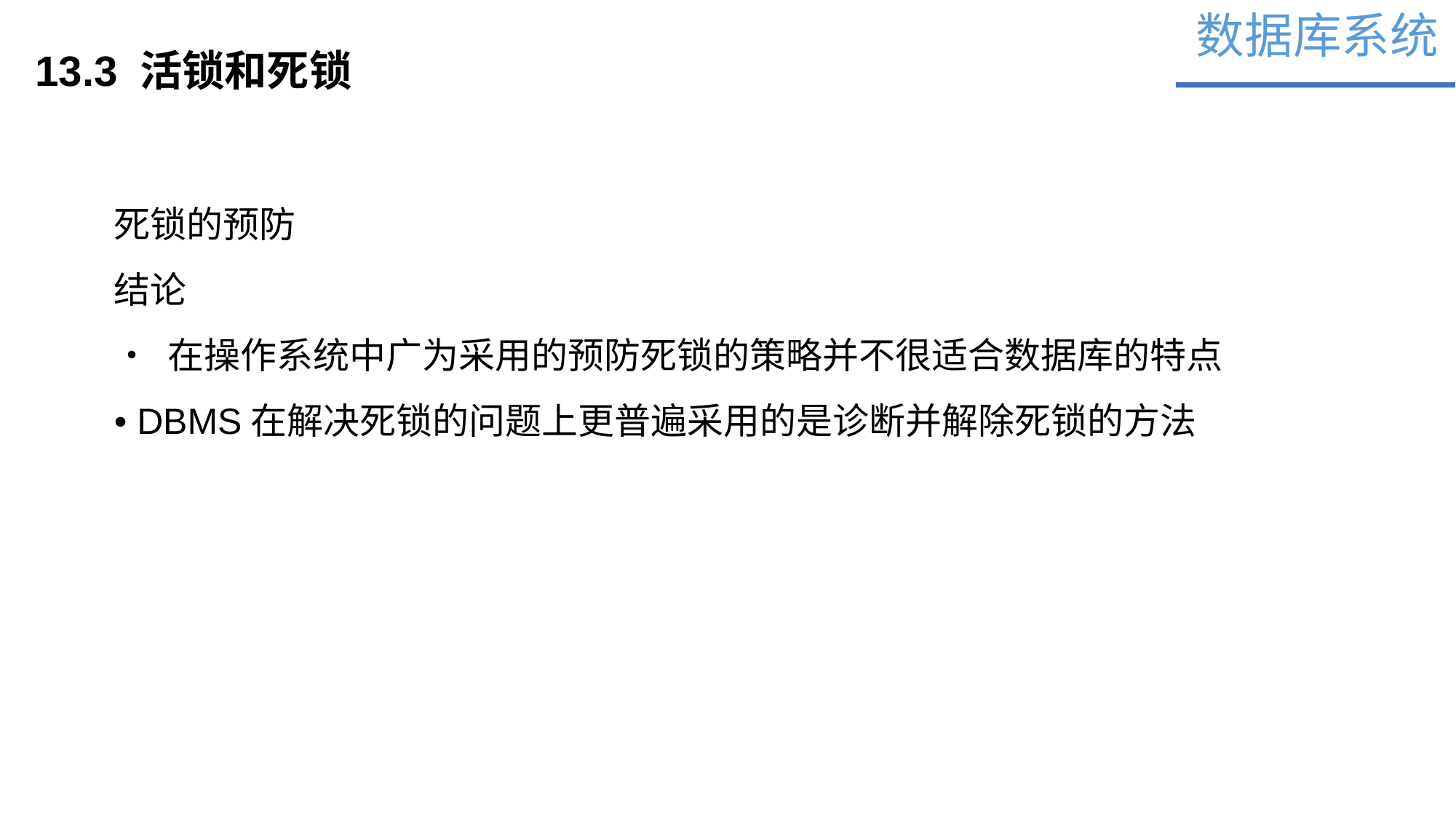

数据库系统
13.3 活锁和死锁

死锁的预防
结论
• 在操作系统中广为采用的预防死锁的策略并不很适合数据库的特点
• DBMS在解决死锁的问题上更普遍采用的是诊断并解除死锁的方法